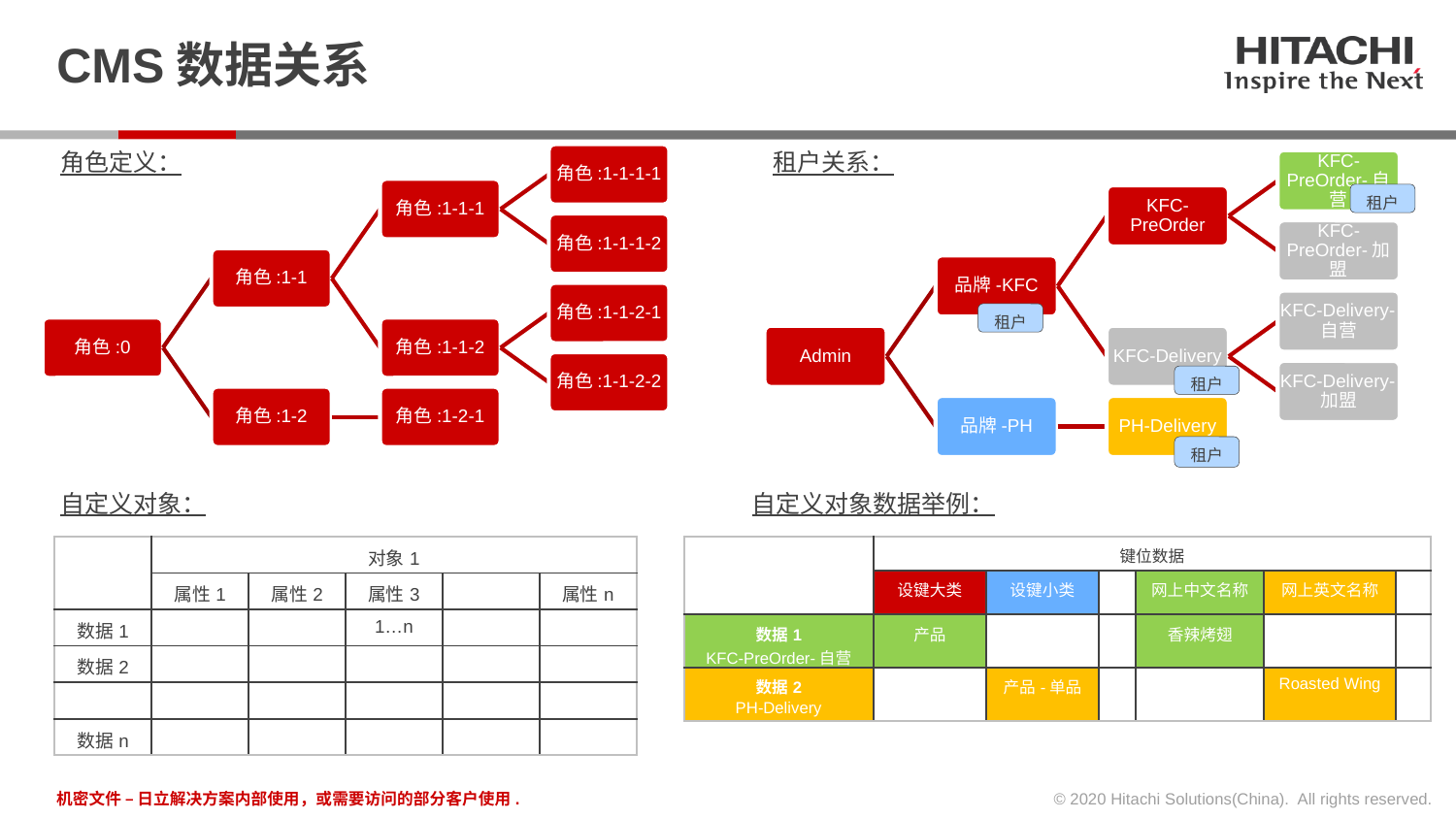

# CMS数据关系
角色:0

角色:1-1

角色:1-1-1

角色:1-1-1-1

角色:1-1-1-2

角色:1-1-2

角色:1-1-2-1

角色:1-1-2-2

角色:1-2

角色:1-2-1
角色定义：
租户关系：
Admin

品牌-KFC

KFC-PreOrder

KFC-PreOrder-自营

KFC-PreOrder-加盟

KFC-Delivery

KFC-Delivery-自营

KFC-Delivery-加盟

品牌-PH

PH-Delivery
租户
租户
租户
租户
自定义对象：
自定义对象数据举例：
|  | 对象1 |  |  |  |  |
| --- | --- | --- | --- | --- | --- |
|  | 属性1 | 属性2 | 属性3 |  | 属性n |
| 数据1 |  |  | 1…n |  |  |
| 数据2 |  |  |  |  |  |
|  |  |  |  |  |  |
| 数据n |  |  |  |  |  |
|  | 键位数据 |  |  |  |  |  |
| --- | --- | --- | --- | --- | --- | --- |
|  | 设键大类 | 设键小类 |  | 网上中文名称 | 网上英文名称 |  |
| 数据1 KFC-PreOrder-自营 | 产品 |  |  | 香辣烤翅 |  |  |
| 数据2 PH-Delivery |  | 产品-单品 |  |  | Roasted Wing |  |